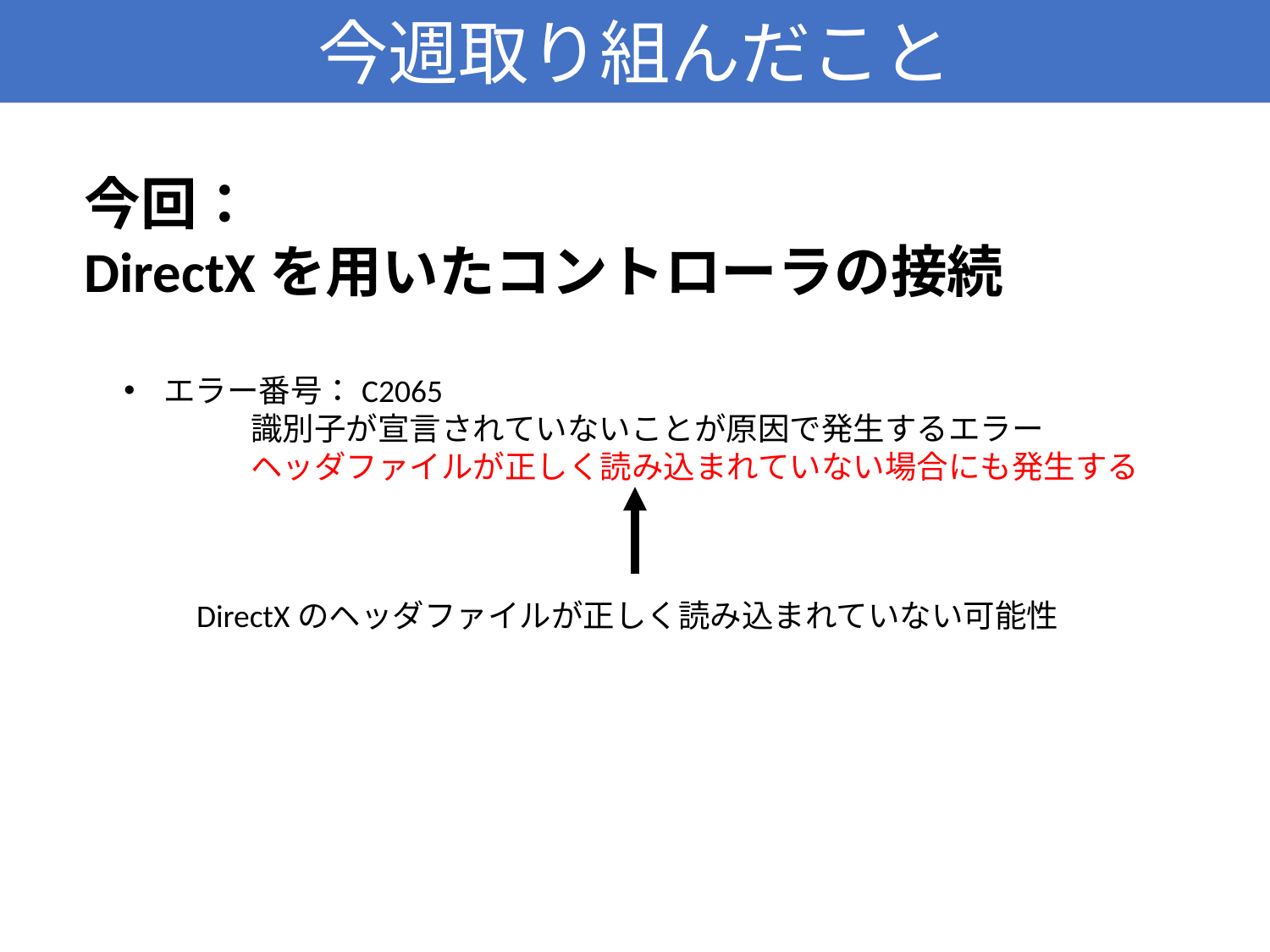

今週取り組んだこと
今回：
DirectXを用いたコントローラの接続
エラー番号：C2065
	識別子が宣言されていないことが原因で発生するエラー
	ヘッダファイルが正しく読み込まれていない場合にも発生する
DirectXのヘッダファイルが正しく読み込まれていない可能性